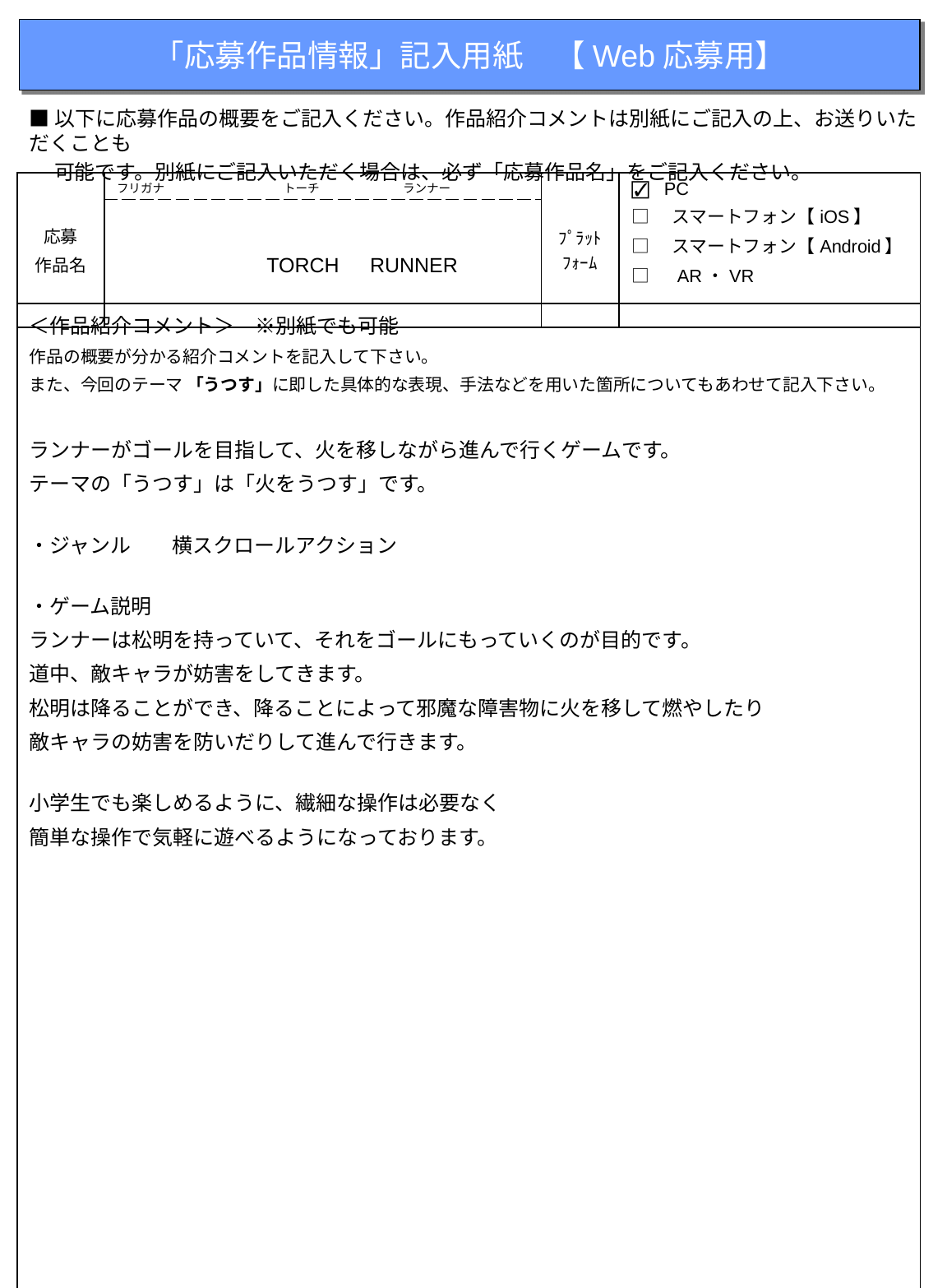

「応募作品情報」記入用紙　【Web応募用】
■以下に応募作品の概要をご記入ください。作品紹介コメントは別紙にご記入の上、お送りいただくことも
　 可能です。別紙にご記入いただく場合は、必ず「応募作品名」をご記入ください。
| 応募 作品名 | フリガナ　　　　　　　　　　トーチ　　　　　　　ランナー | ﾌﾟﾗｯﾄﾌｫｰﾑ | ☑ PC □　スマートフォン【iOS】 □　スマートフォン【Android】 □　AR・VR |
| --- | --- | --- | --- |
|  | TORCH　RUNNER |  |  |
| ＜作品紹介コメント＞　※別紙でも可能 作品の概要が分かる紹介コメントを記入して下さい。 また、今回のテーマ 「うつす」に即した具体的な表現、手法などを用いた箇所についてもあわせて記入下さい。 　 ランナーがゴールを目指して、火を移しながら進んで行くゲームです。 テーマの「うつす」は「火をうつす」です。 ・ジャンル　　横スクロールアクション ・ゲーム説明 ランナーは松明を持っていて、それをゴールにもっていくのが目的です。 道中、敵キャラが妨害をしてきます。 松明は降ることができ、降ることによって邪魔な障害物に火を移して燃やしたり 敵キャラの妨害を防いだりして進んで行きます。 小学生でも楽しめるように、繊細な操作は必要なく 簡単な操作で気軽に遊べるようになっております。 |
| --- |